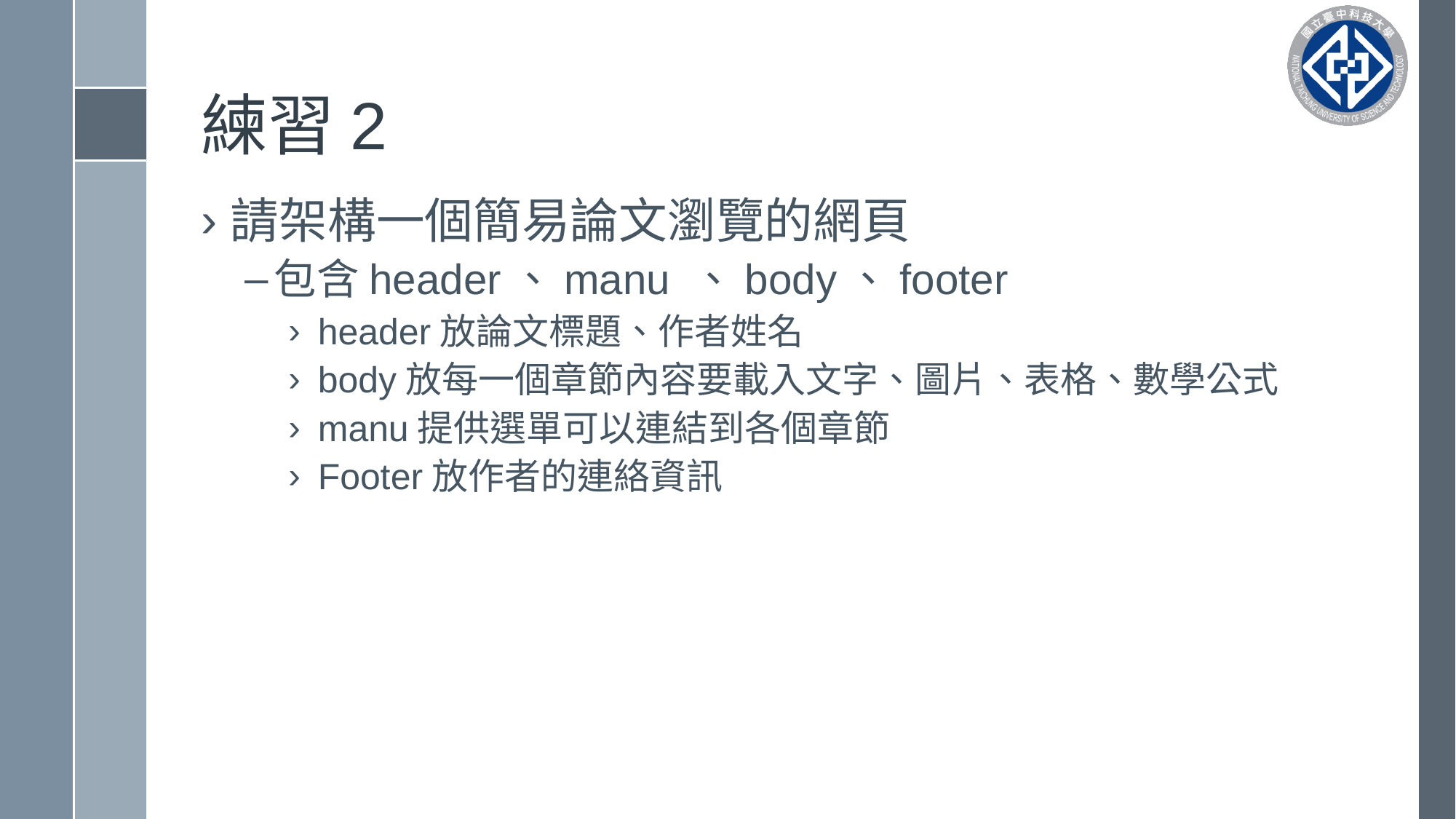

# 練習2
請架構一個簡易論文瀏覽的網頁
包含header、manu 、body、footer
header放論文標題、作者姓名
body放每一個章節內容要載入文字、圖片、表格、數學公式
manu提供選單可以連結到各個章節
Footer放作者的連絡資訊